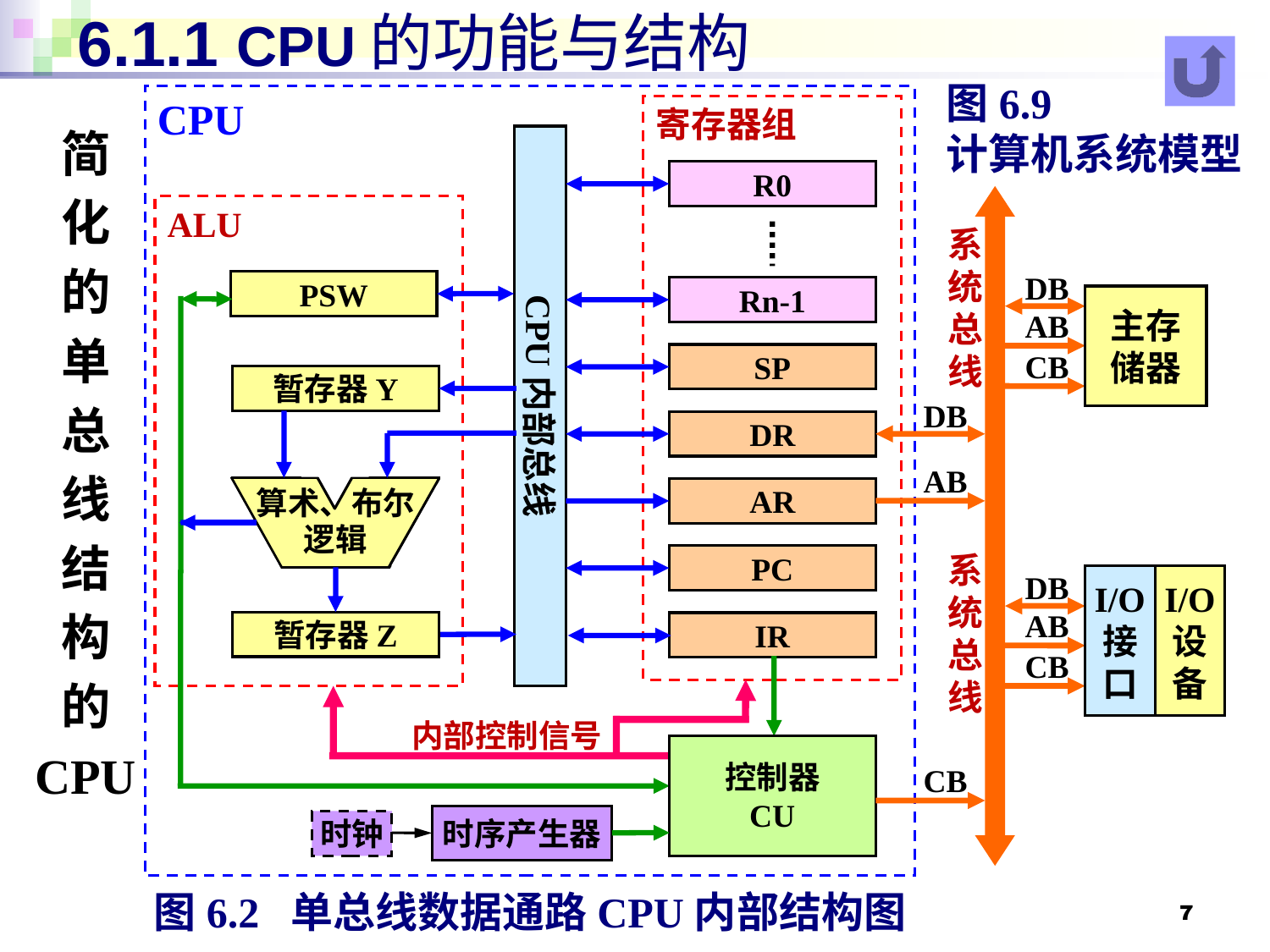

# 6.1.1 CPU的功能与结构

图6.9
计算机系统模型
CPU
寄存器组
CPU内部总线
R0

ALU
系统总线

DB
PSW
Rn-1
主存
储器

AB
SP

CB
暂存器Y

DB
DR

AB

算术、布尔
逻辑

AR

系统总线
PC
I/O
接
口
I/O
设
备

DB

AB
暂存器Z
IR

CB

内部控制信号

控制器
CU

CB

时序产生器
时钟

简
化
的
单
总
线
结
构
的
CPU
7
图6.2  单总线数据通路CPU内部结构图